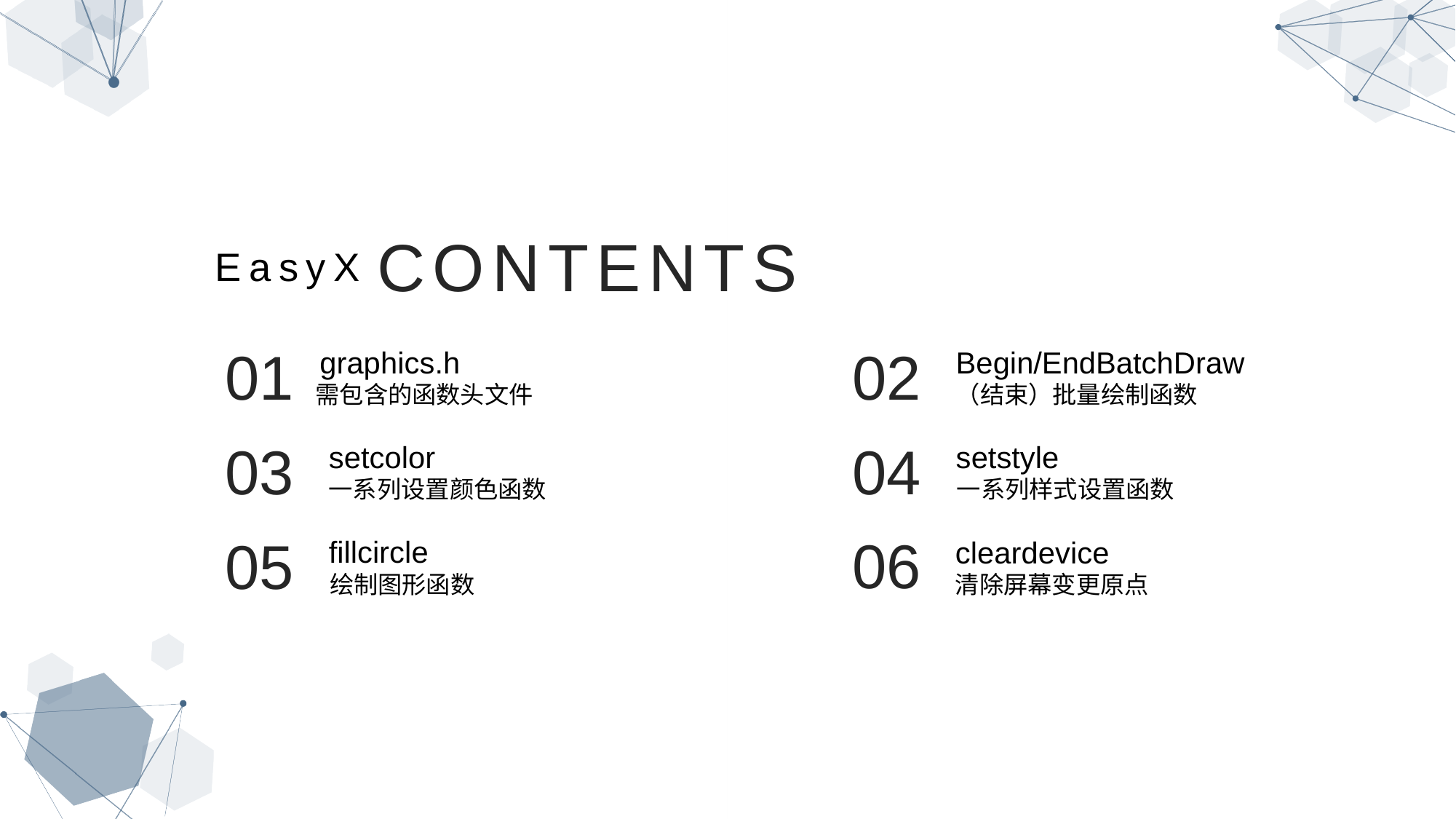

CONTENTS
EasyX
graphics.h
Begin/EndBatchDraw
01
02
需包含的函数头文件
（结束）批量绘制函数
setstyle
setcolor
04
03
一系列样式设置函数
一系列设置颜色函数
fillcircle
cleardevice
06
05
清除屏幕变更原点
绘制图形函数